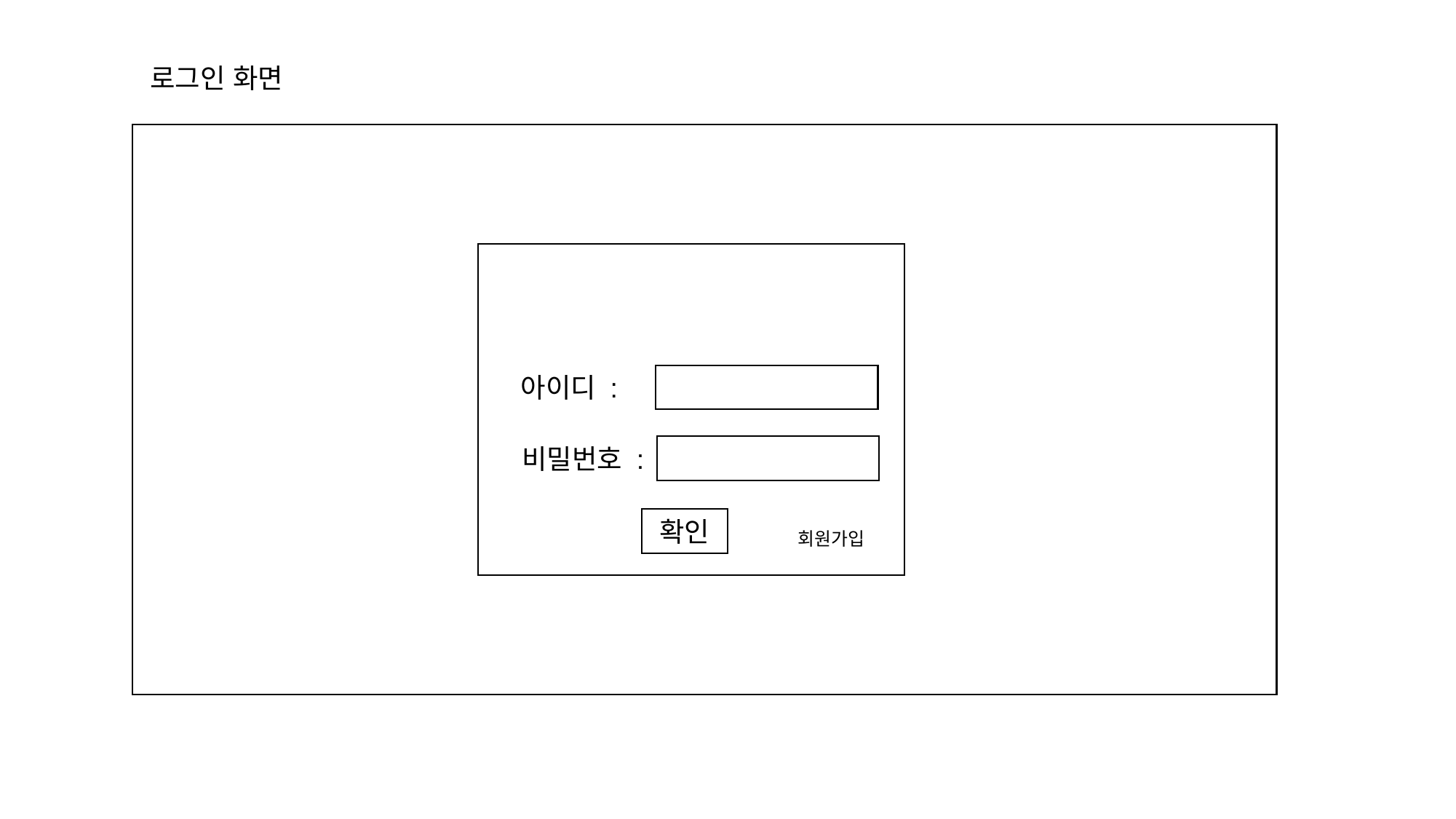

로그인 화면

아이디 :

비밀번호 :

확인
회원가입